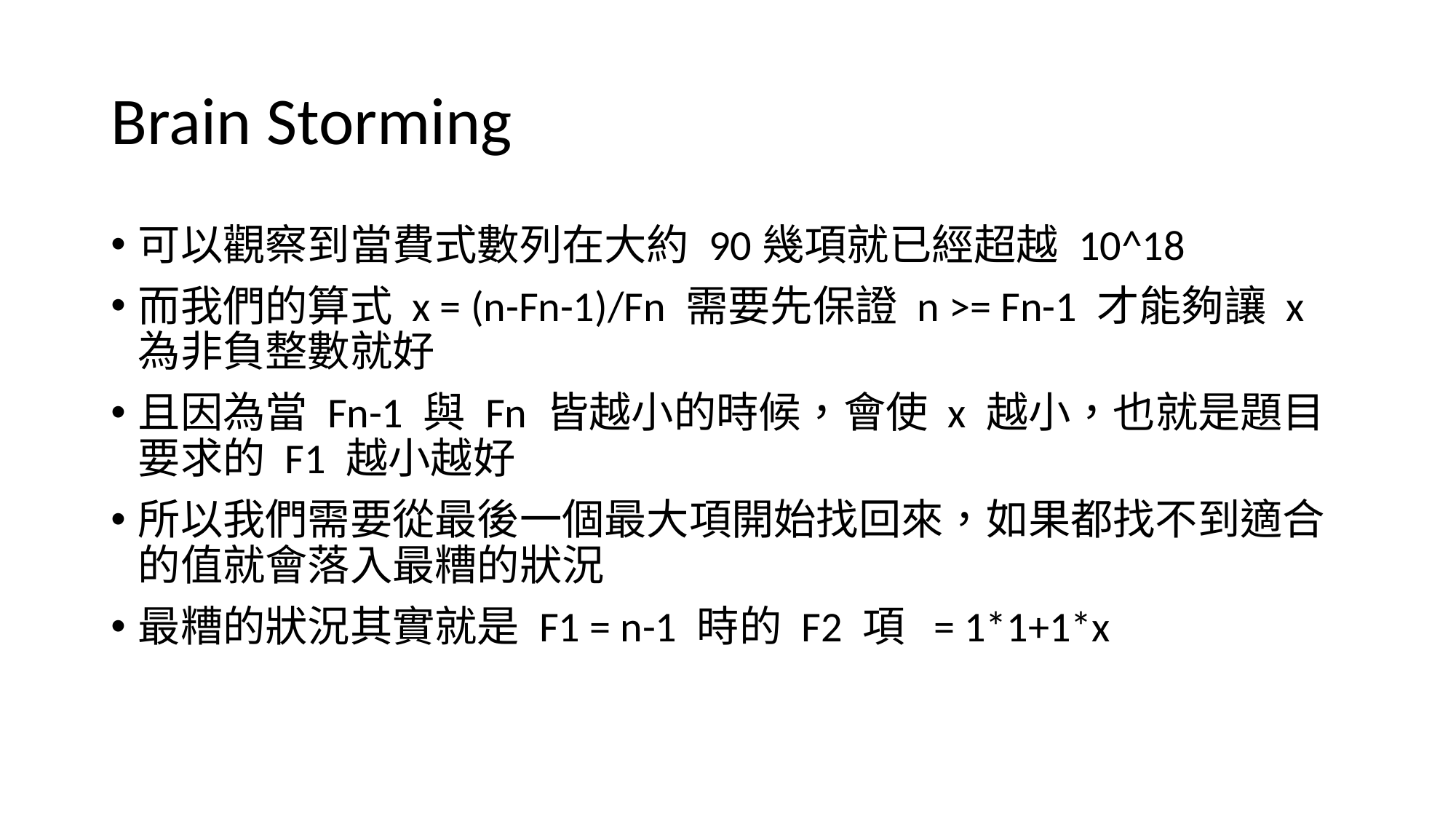

# Brain Storming
可以觀察到當費式數列在大約 90幾項就已經超越 10^18
而我們的算式 x = (n-Fn-1)/Fn 需要先保證 n >= Fn-1 才能夠讓 x 為非負整數就好
且因為當 Fn-1 與 Fn 皆越小的時候，會使 x 越小，也就是題目要求的 F1 越小越好
所以我們需要從最後一個最大項開始找回來，如果都找不到適合的值就會落入最糟的狀況
最糟的狀況其實就是 F1 = n-1 時的 F2 項  = 1*1+1*x